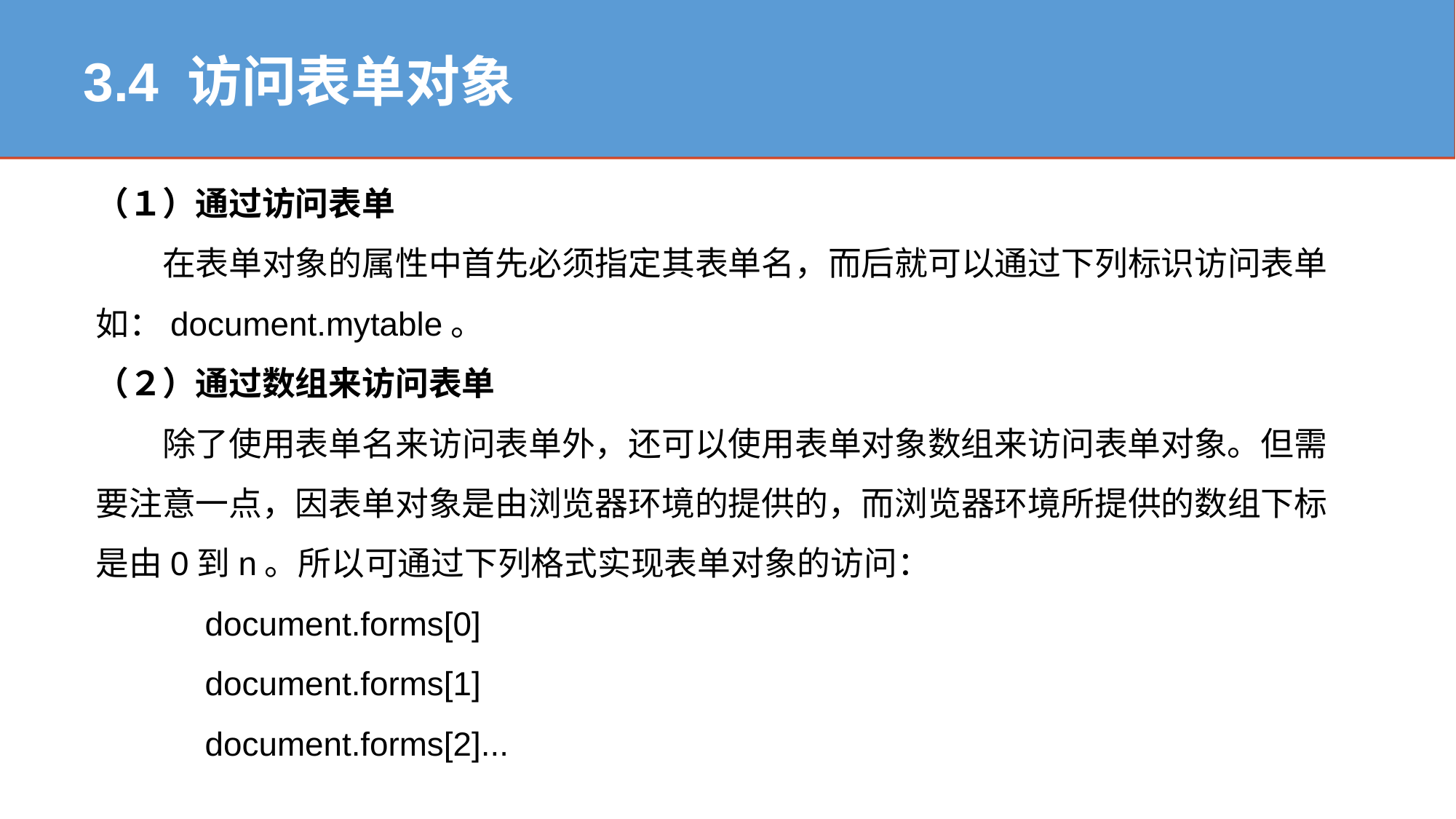

3.4 访问表单对象

（１）通过访问表单
　　在表单对象的属性中首先必须指定其表单名，而后就可以通过下列标识访问表单如：document.mytable。
（２）通过数组来访问表单
　　除了使用表单名来访问表单外，还可以使用表单对象数组来访问表单对象。但需要注意一点，因表单对象是由浏览器环境的提供的，而浏览器环境所提供的数组下标是由0到n。所以可通过下列格式实现表单对象的访问：
	document.forms[0]
	document.forms[1]
	document.forms[2]...